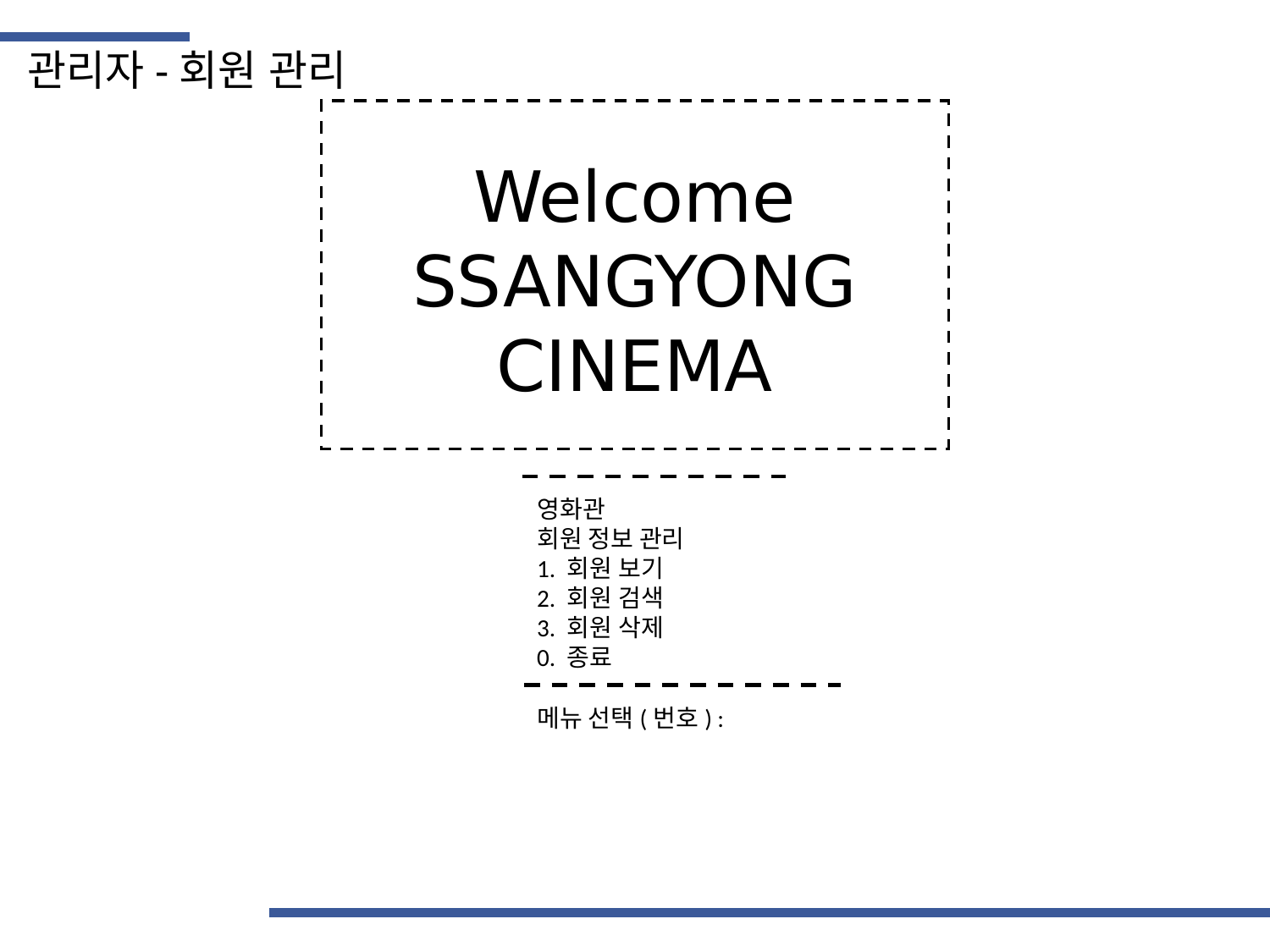

관리자-회원 관리

Welcome
SSANGYONG
CINEMA
영화관
회원 정보 관리
1. 회원 보기
2. 회원 검색
3. 회원 삭제
0. 종료
메뉴 선택(번호) :